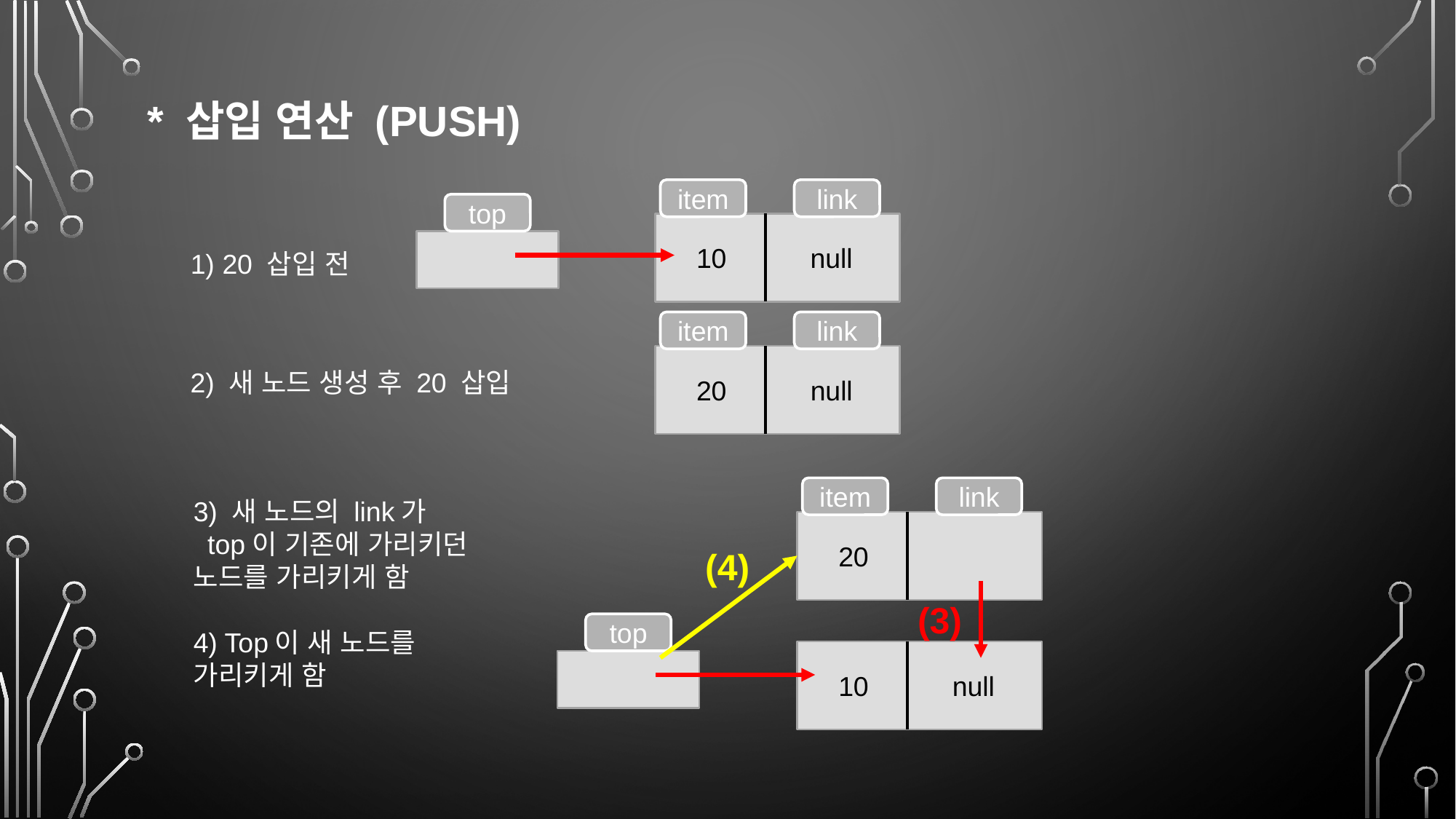

* 삽입 연산 (PUSH)
item
link
top
    10           null

1) 20 삽입 전
item
link
    20           null
2) 새 노드 생성 후 20 삽입
item
link
3) 새 노드의 link가
 top이 기존에 가리키던
노드를 가리키게 함

4) Top이 새 노드를
가리키게 함
    20
(4)
(3)
top
    10           null